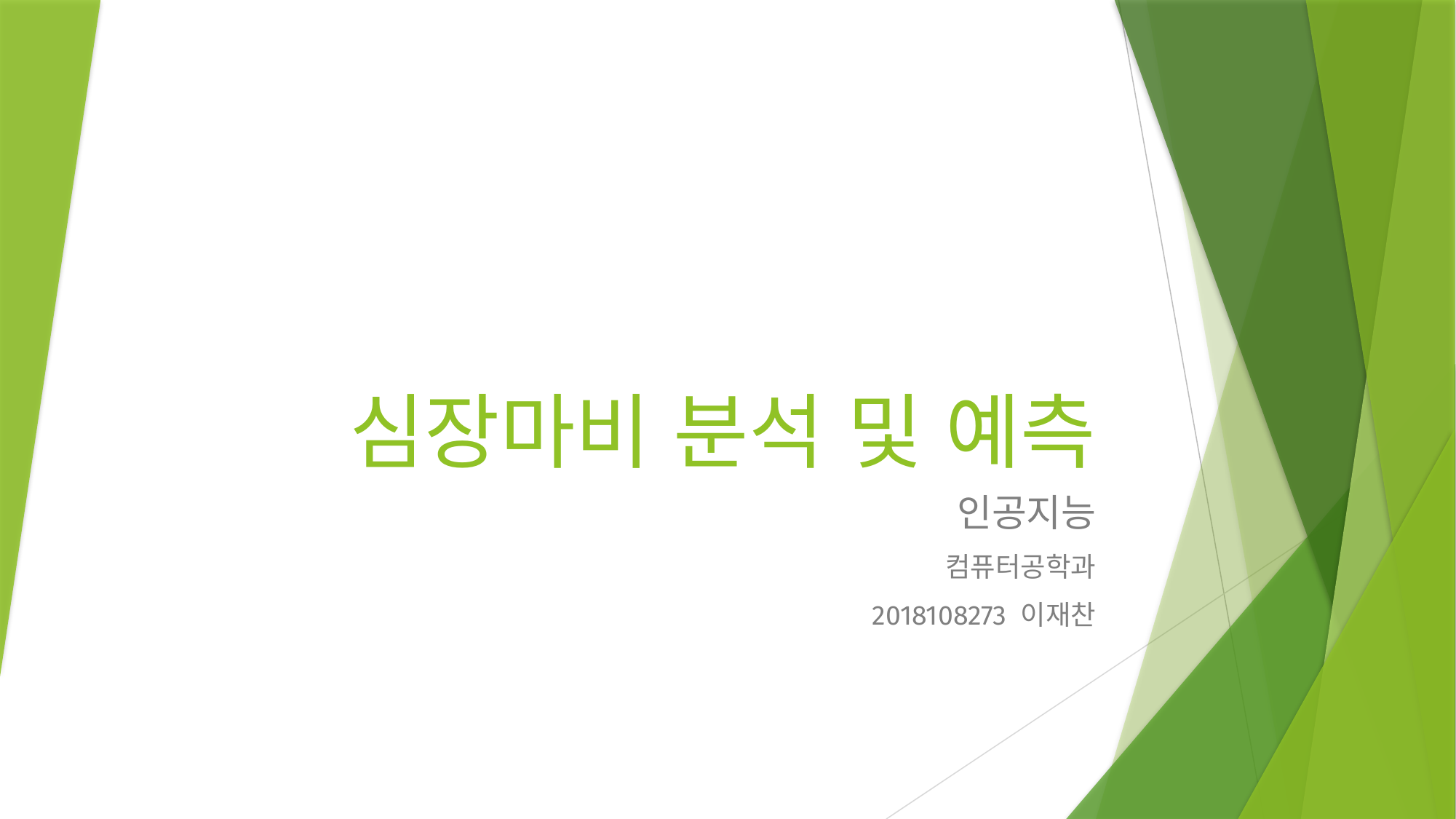

# 심장마비 분석 및 예측
인공지능
컴퓨터공학과
2018108273 이재찬